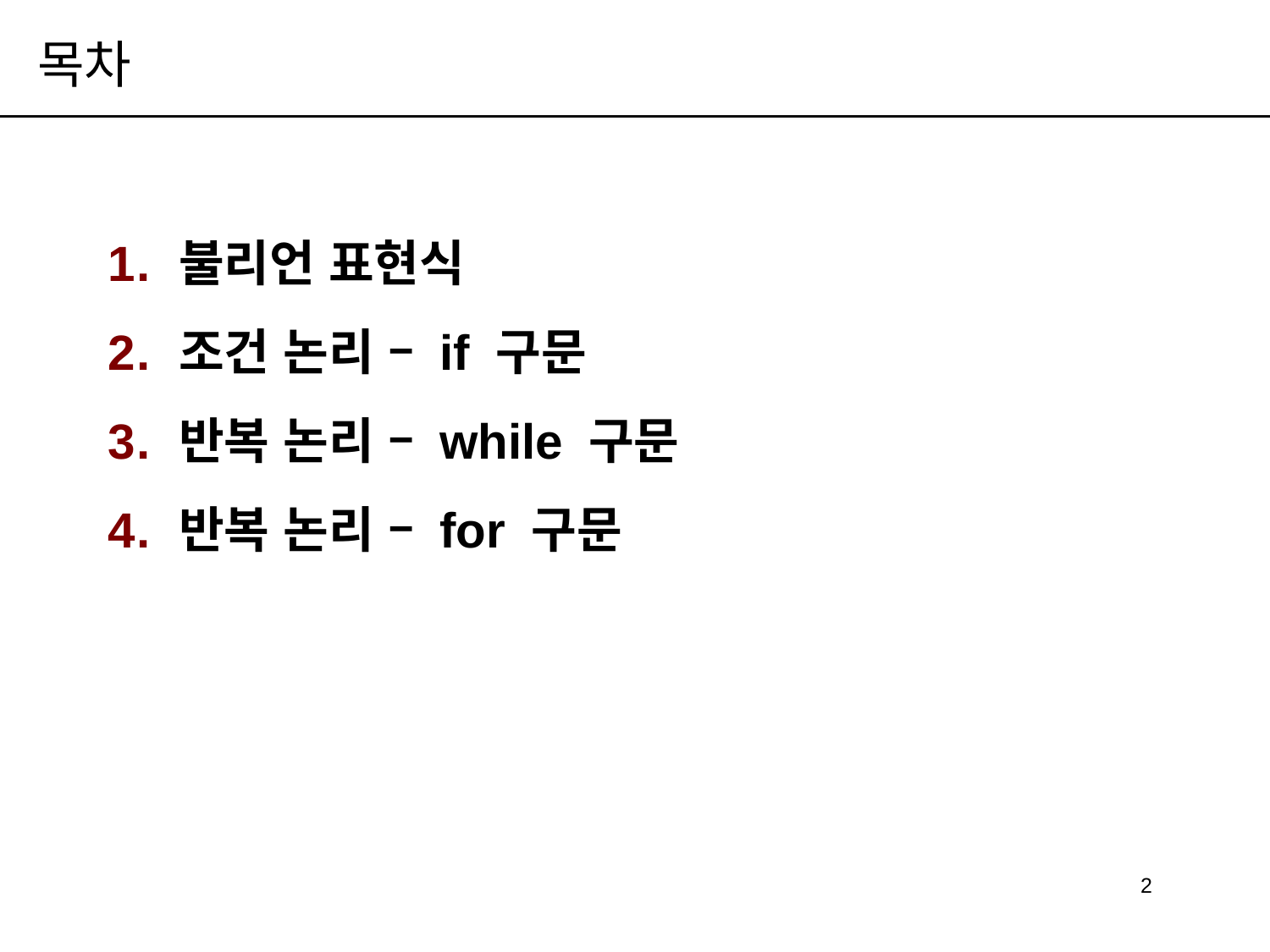

# 목차
불리언 표현식
조건 논리 – if 구문
반복 논리 – while 구문
반복 논리 – for 구문
2